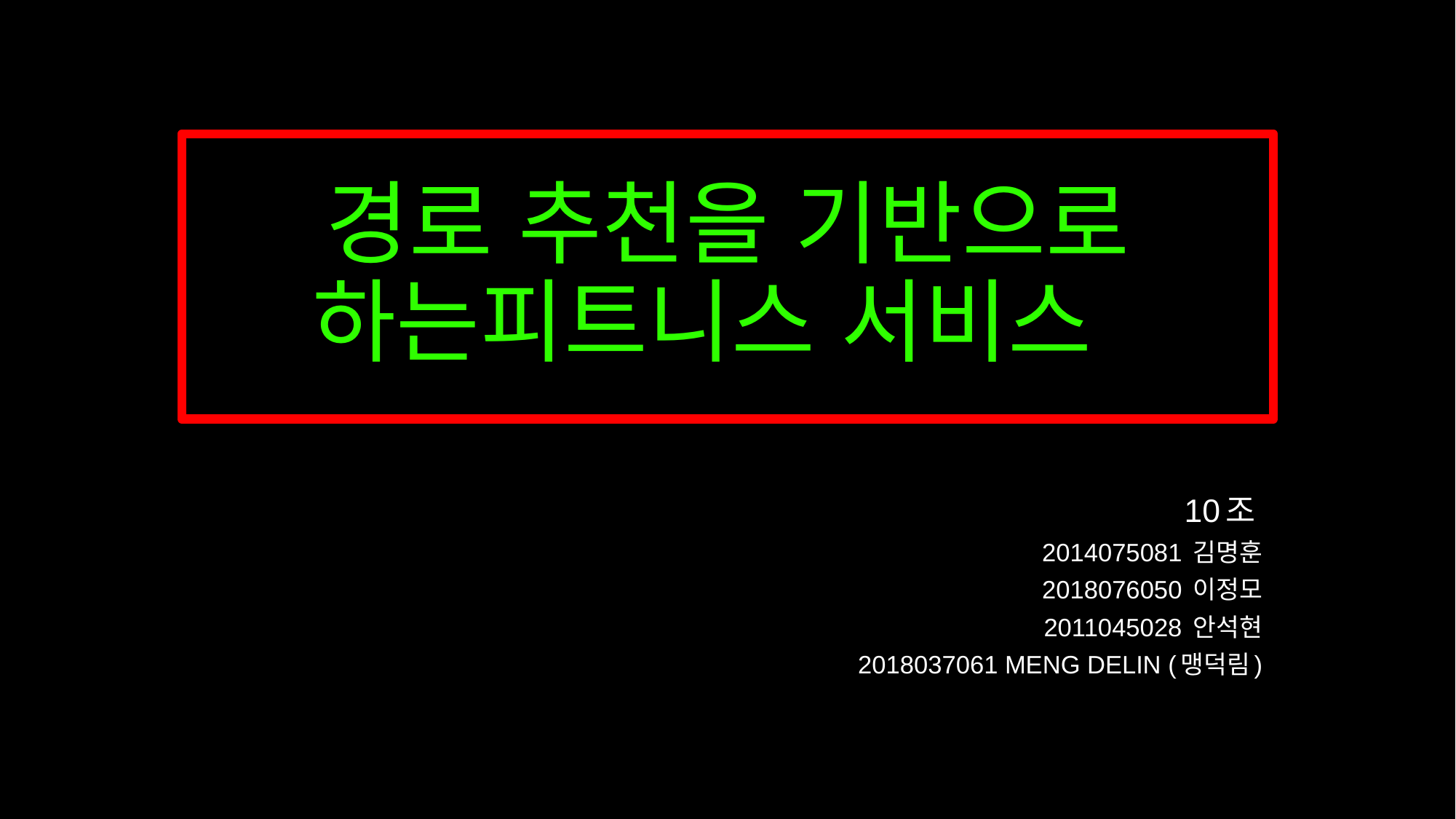

# 경로 추천을 기반으로 하는피트니스 서비스
10조
2014075081 김명훈
2018076050 이정모
2011045028 안석현
2018037061 MENG DELIN (맹덕림)